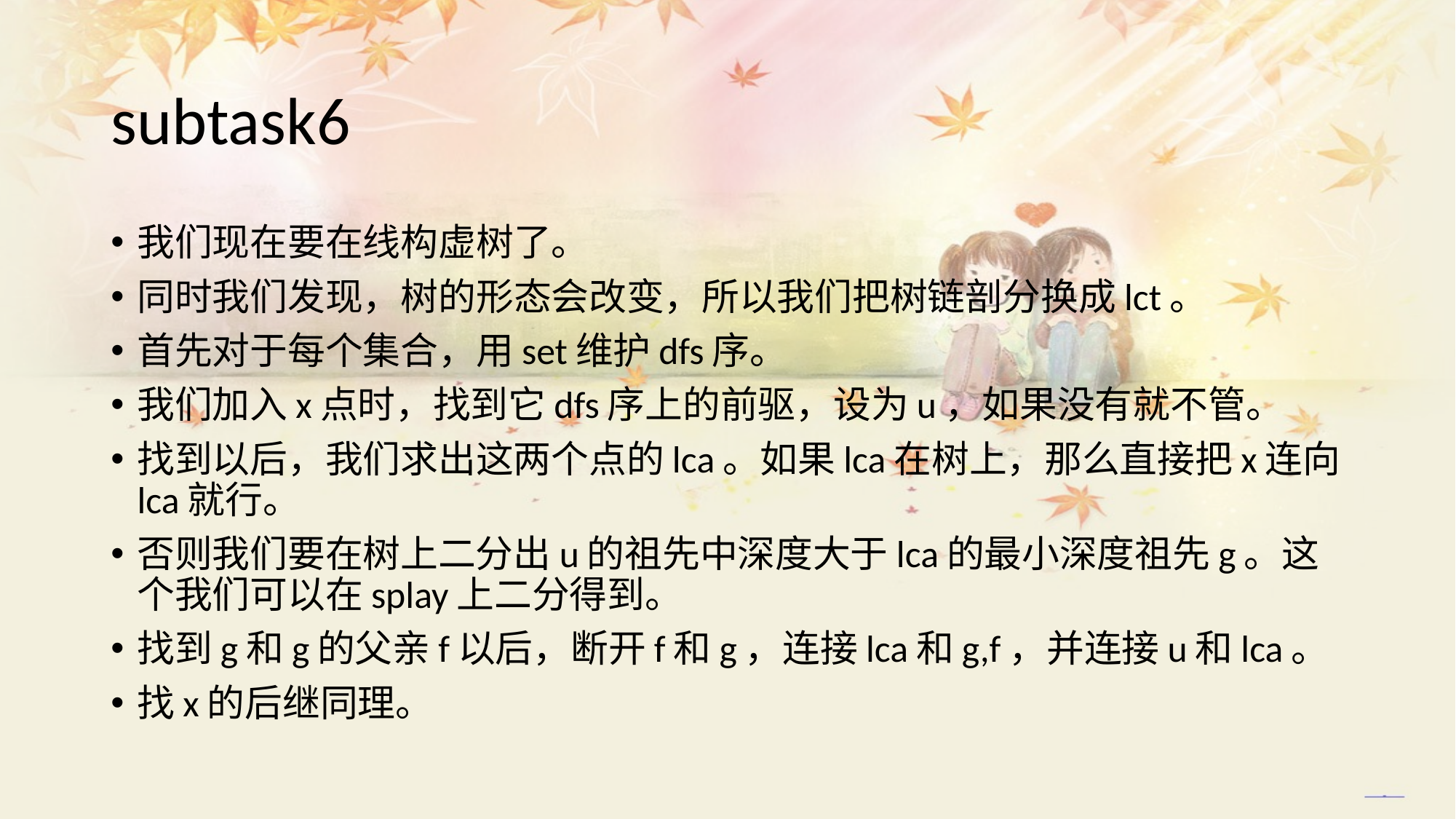

# subtask6
我们现在要在线构虚树了。
同时我们发现，树的形态会改变，所以我们把树链剖分换成lct。
首先对于每个集合，用set维护dfs序。
我们加入x点时，找到它dfs序上的前驱，设为u，如果没有就不管。
找到以后，我们求出这两个点的lca。如果lca在树上，那么直接把x连向lca就行。
否则我们要在树上二分出u的祖先中深度大于lca的最小深度祖先g。这个我们可以在splay上二分得到。
找到g和g的父亲f以后，断开f和g，连接lca和g,f，并连接u和lca。
找x的后继同理。